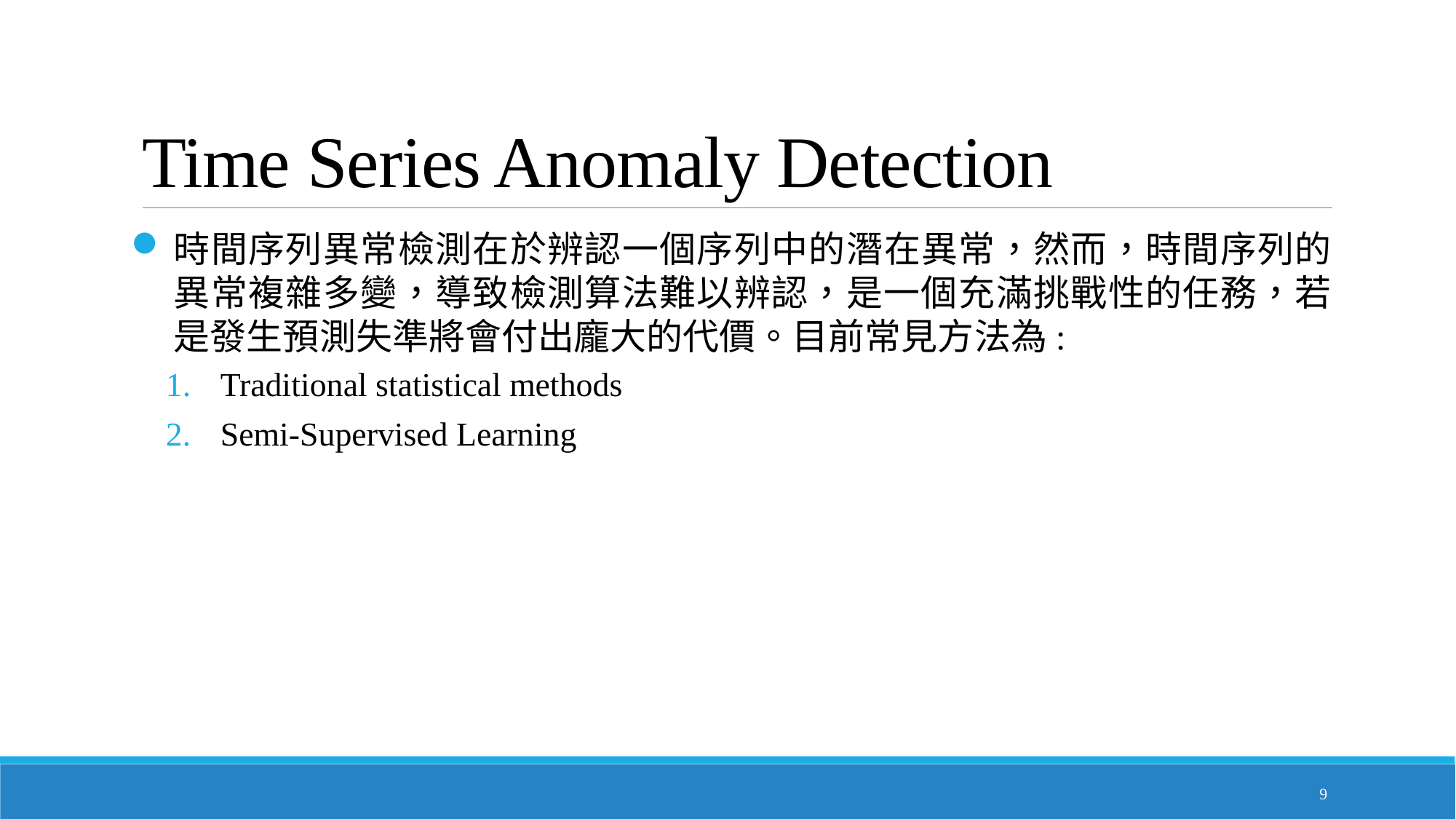

# Time Series Anomaly Detection
時間序列異常檢測在於辨認一個序列中的潛在異常，然而，時間序列的異常複雜多變，導致檢測算法難以辨認，是一個充滿挑戰性的任務，若是發生預測失準將會付出龐大的代價。目前常見方法為:
Traditional statistical methods
Semi-Supervised Learning
9